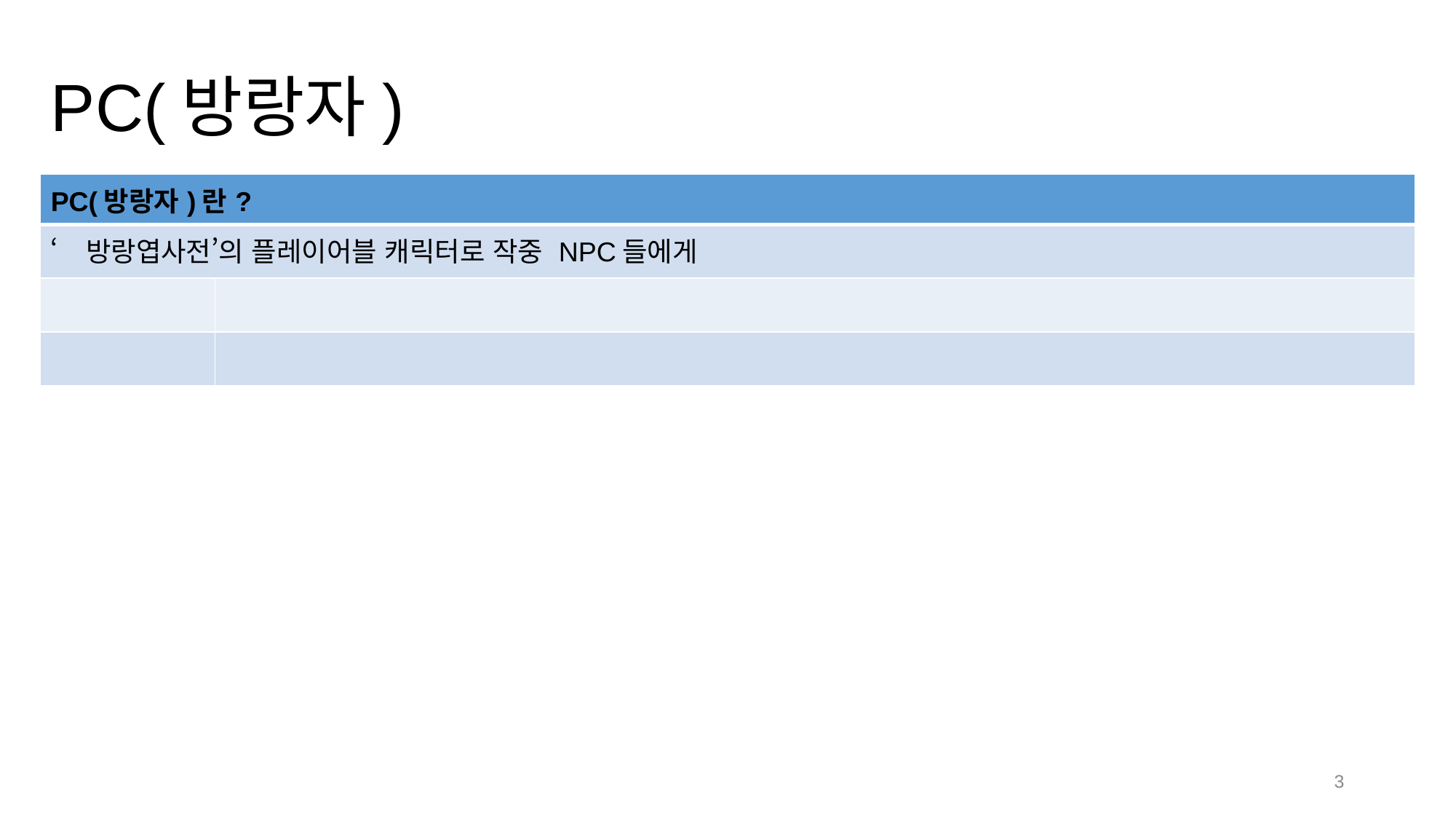

# PC(방랑자)
| PC(방랑자)란? |  |
| --- | --- |
| ‘방랑엽사전’의 플레이어블 캐릭터로 작중 NPC들에게 |  |
|  |  |
|  |  |
3